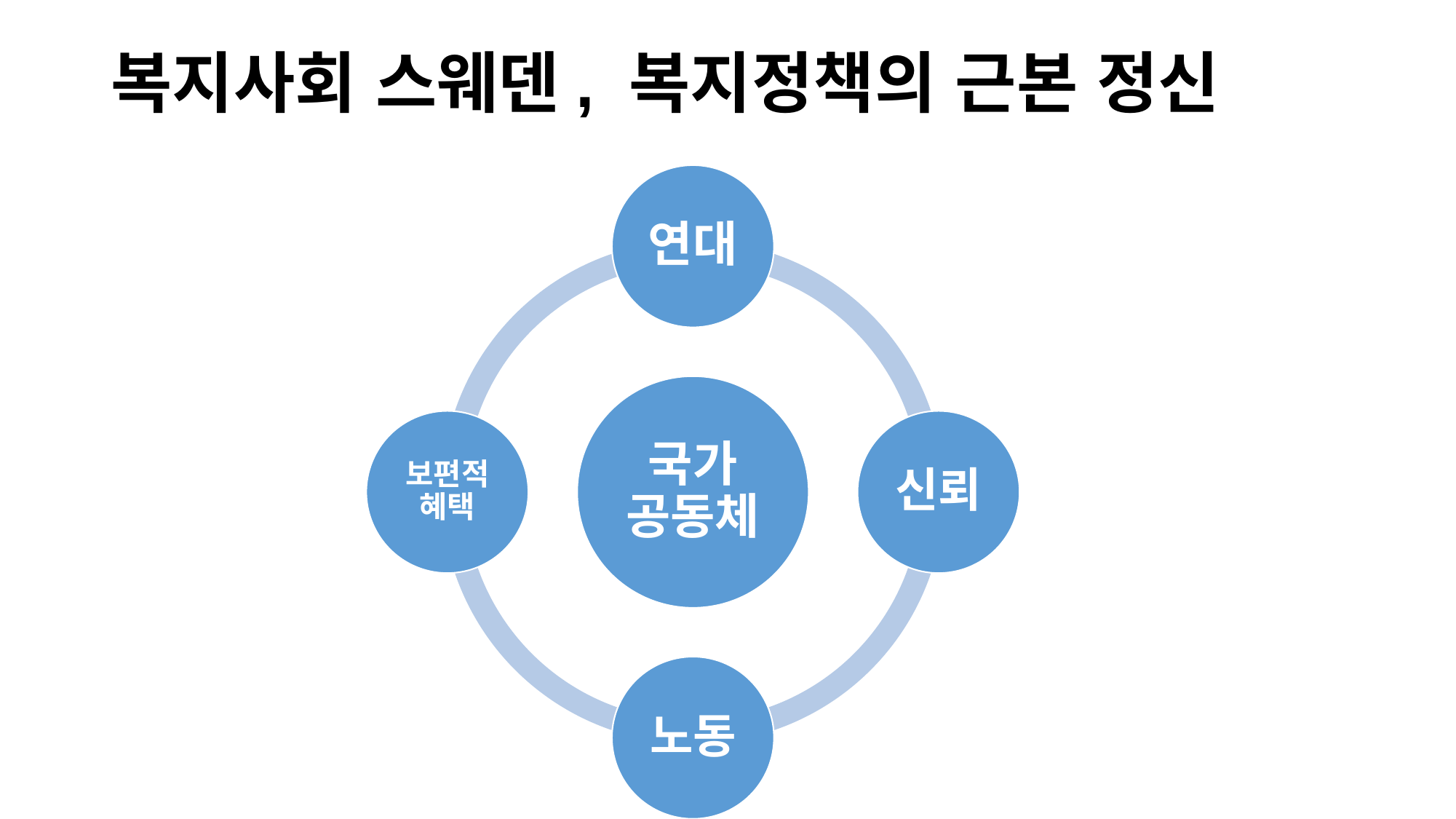

# 복지사회 스웨덴, 복지정책의 근본 정신
국가
공동체
연대
신뢰
노동
보편적 혜택